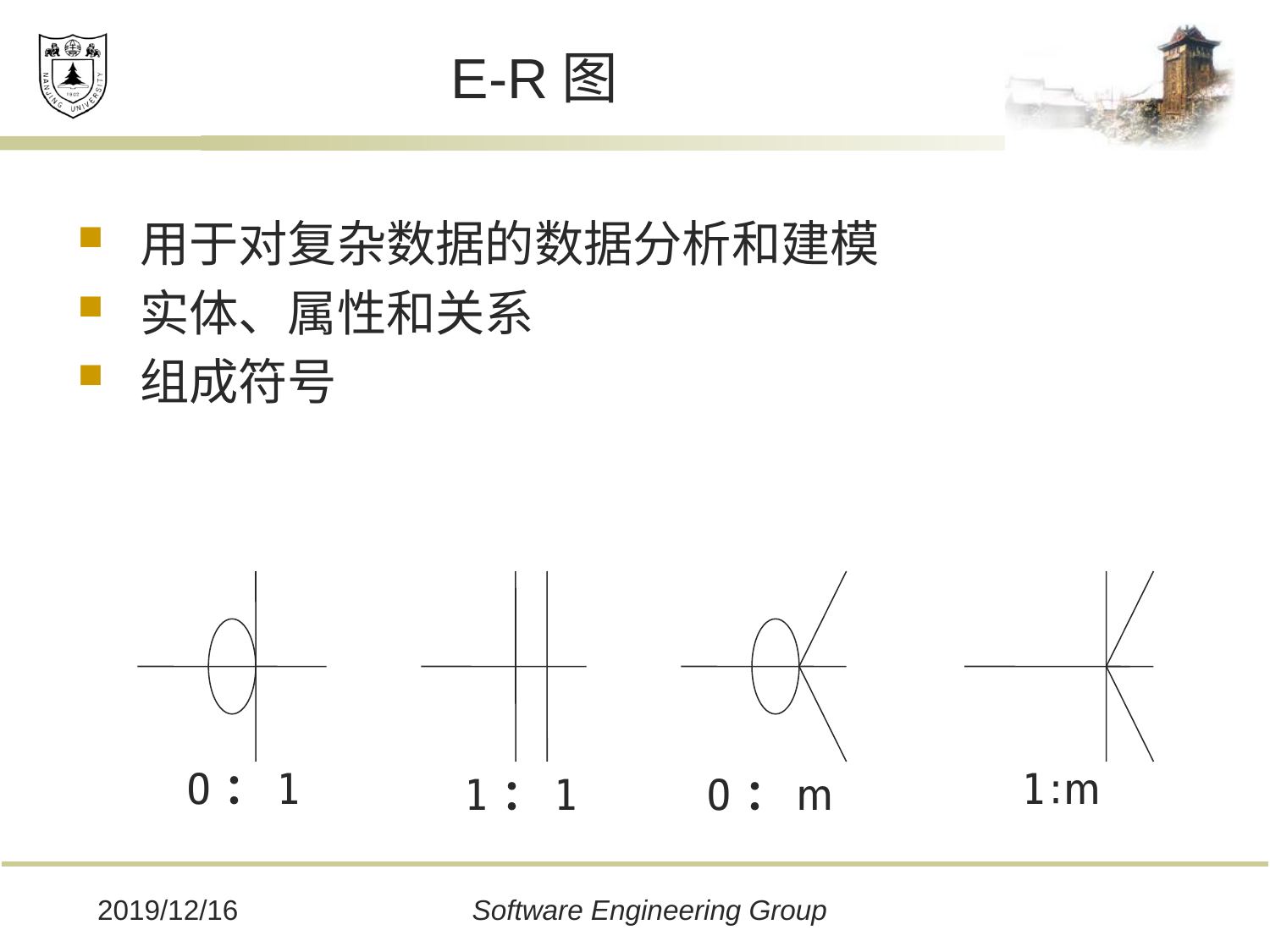

# E-R图
用于对复杂数据的数据分析和建模
实体、属性和关系
组成符号

0：1
1:m
1：1
0：m
2019/12/16
Software Engineering Group